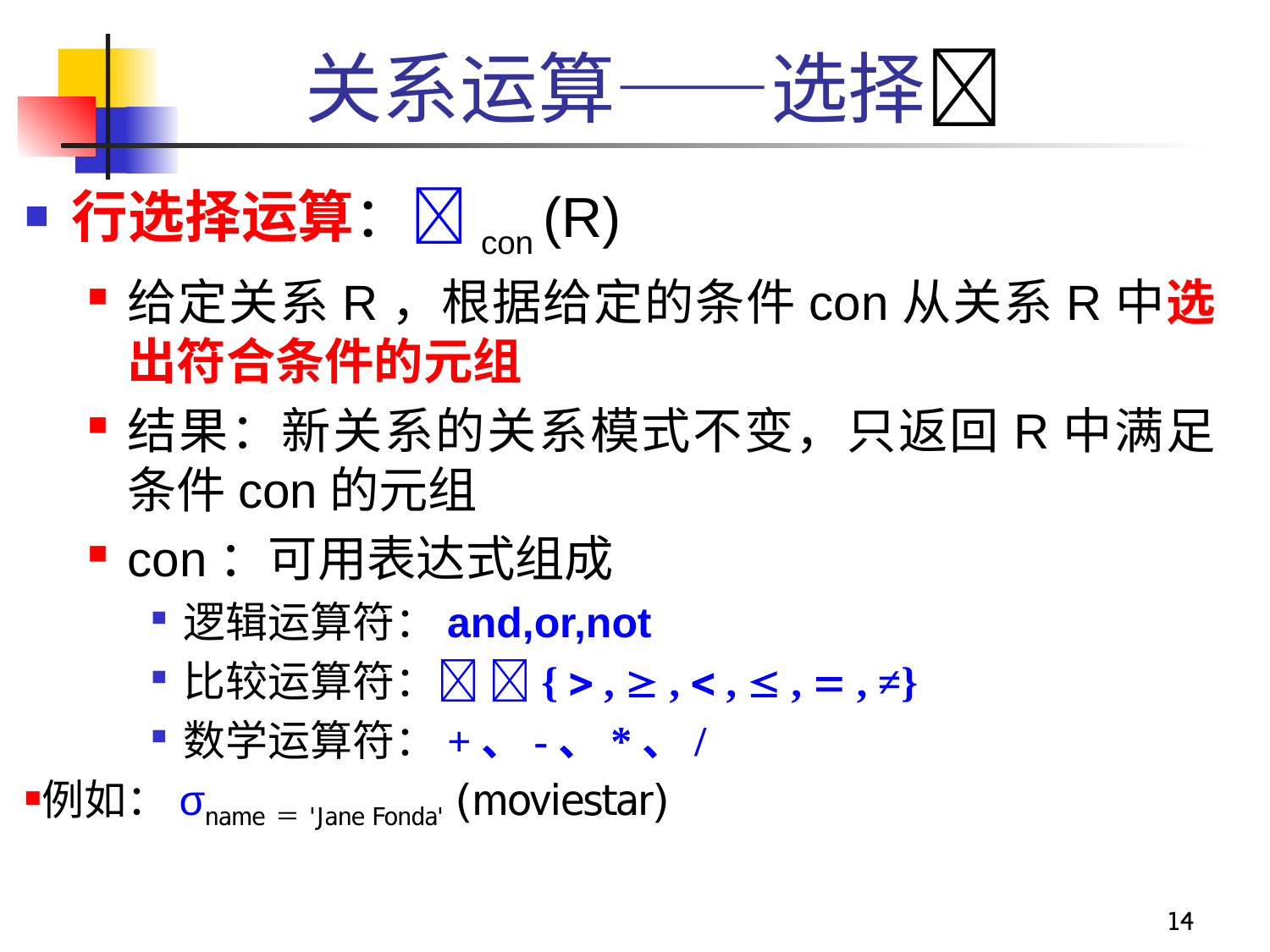

# 关系运算——选择σ
行选择运算：σcon (R)
给定关系R，根据给定的条件con从关系R中选出符合条件的元组
结果：新关系的关系模式不变，只返回R中满足条件con的元组
con：可用表达式组成
逻辑运算符：and,or,not
比较运算符：θ ∈{ > , ≥ , < , ≤ , = , ≠}
数学运算符：+、-、*、/
例如：σname＝'Jane Fonda' (moviestar)

14